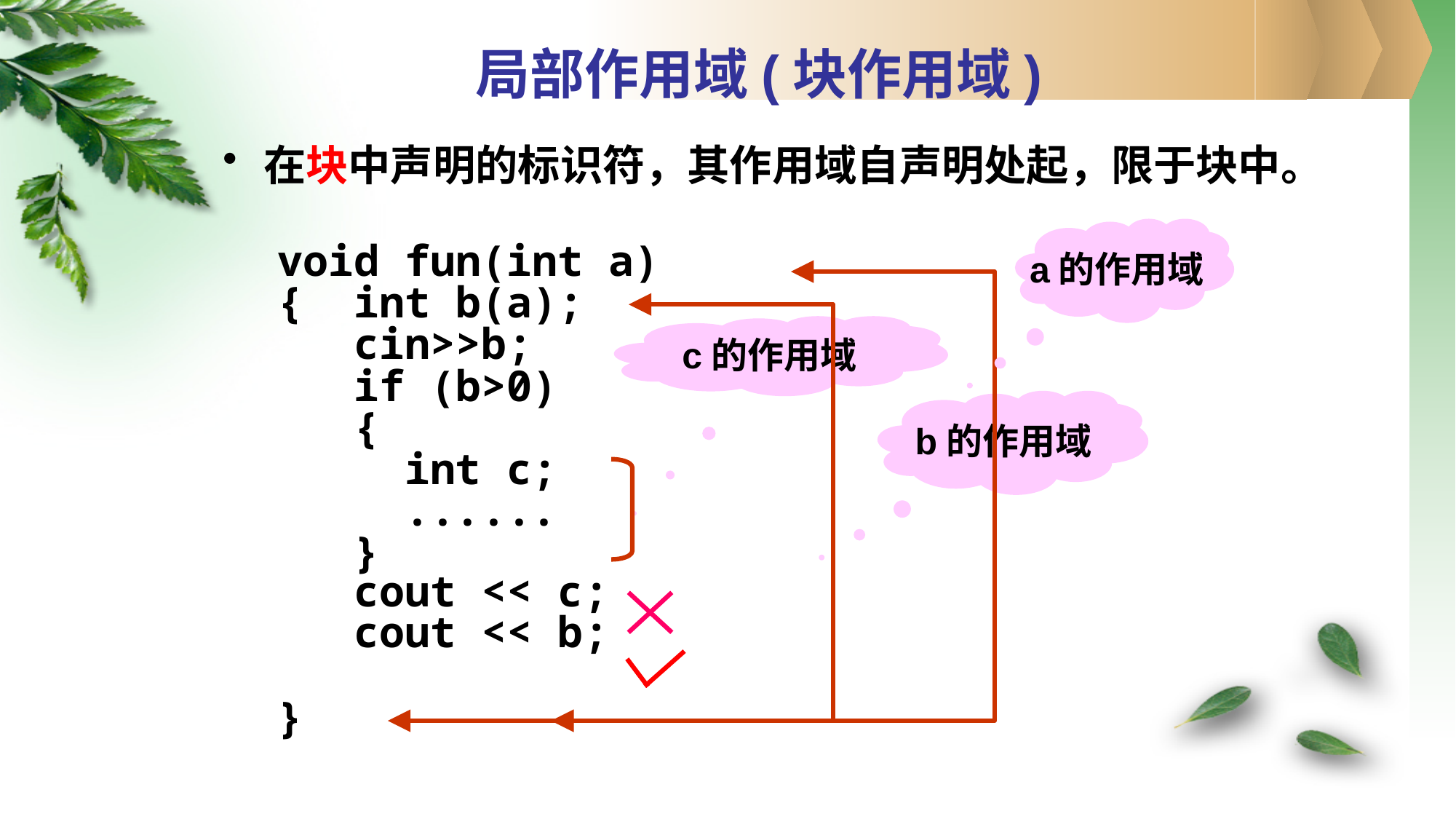

# 局部作用域(块作用域)
在块中声明的标识符，其作用域自声明处起，限于块中。

void fun(int a)
{  int b(a);
   cin>>b;
   if (b>0)
   {
     int c;
     ......
   }
   cout << c;
   cout << b;

}
a的作用域

c的作用域
b的作用域